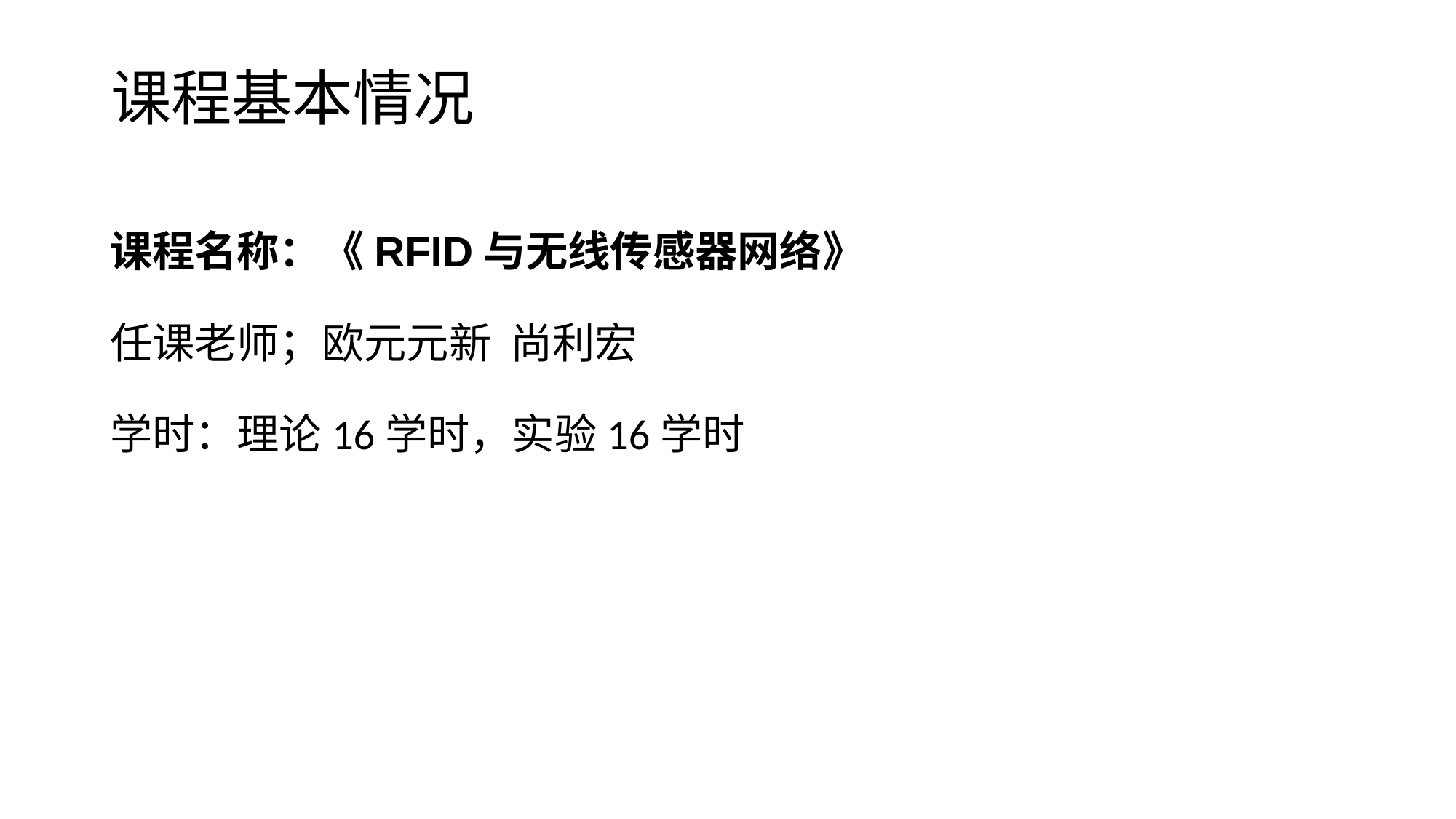

# 课程基本情况
课程名称：《RFID与无线传感器网络》
任课老师；欧元元新  尚利宏
学时：理论16学时，实验16学时